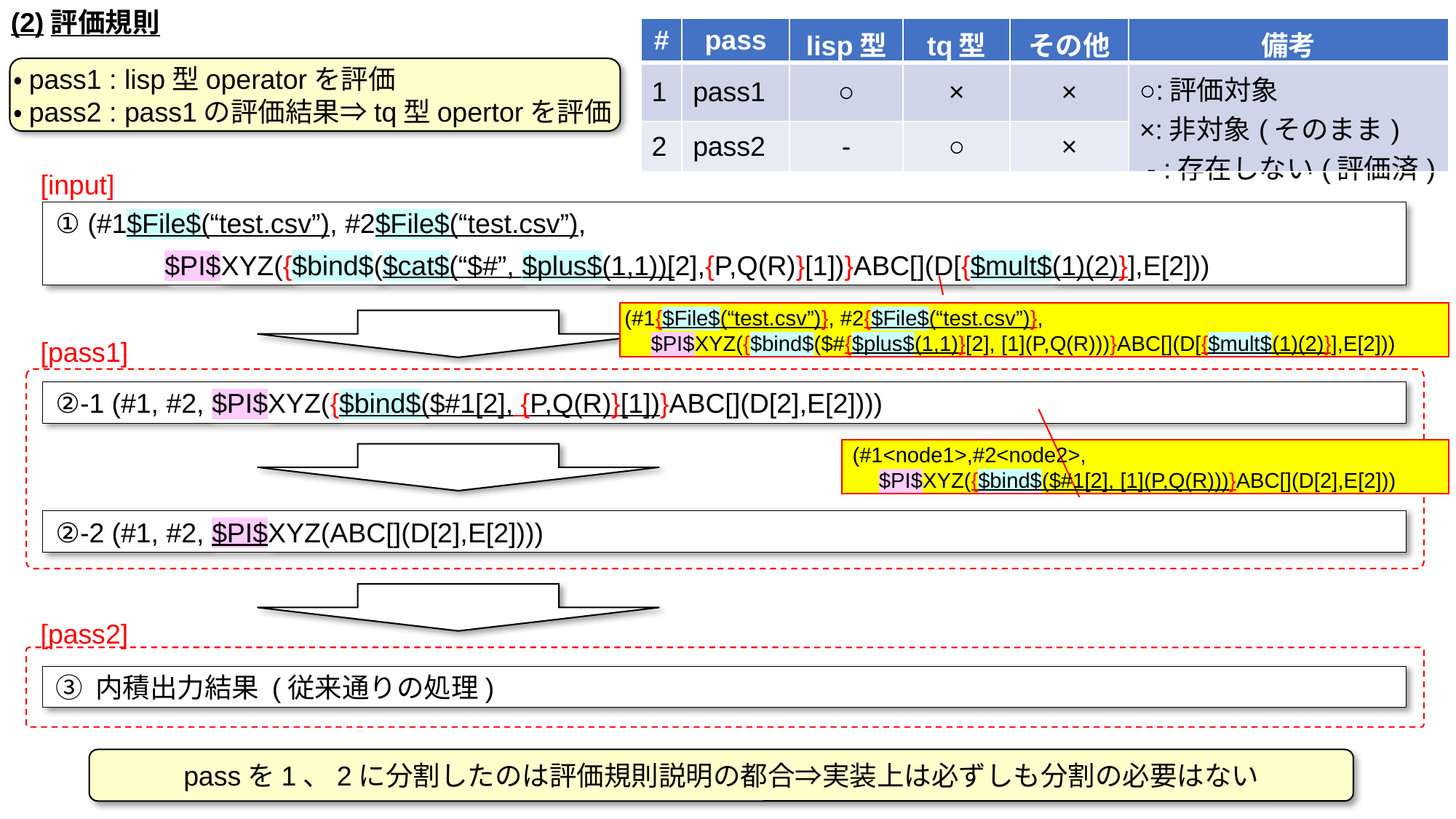

(2)評価規則
| # | pass | lisp型 | tq型 | その他 | 備考 |
| --- | --- | --- | --- | --- | --- |
| 1 | pass1 | ○ | × | × | ○:評価対象 ×:非対象(そのまま) - :存在しない(評価済) |
| 2 | pass2 | - | ○ | × |  |
・pass1 : lisp型operatorを評価
・pass2 : pass1の評価結果⇒tq型opertorを評価
[input]
① (#1$File$(“test.csv”), #2$File$(“test.csv”),
	$PI$XYZ({$bind$($cat$(“$#”, $plus$(1,1))[2],{P,Q(R)}[1])}ABC[](D[{$mult$(1)(2)}],E[2]))
(#1{$File$(“test.csv”)}, #2{$File$(“test.csv”)},
　$PI$XYZ({$bind$($#{$plus$(1,1)}[2], [1](P,Q(R)))}ABC[](D[{$mult$(1)(2)}],E[2]))

[pass1]

②-1 (#1, #2, $PI$XYZ({$bind$($#1[2], {P,Q(R)}[1])}ABC[](D[2],E[2])))
(#1<node1>,#2<node2>,
　$PI$XYZ({$bind$($#1[2], [1](P,Q(R)))}ABC[](D[2],E[2]))

②-2 (#1, #2, $PI$XYZ(ABC[](D[2],E[2])))

[pass2]

③ 内積出力結果 (従来通りの処理)
passを1、2に分割したのは評価規則説明の都合⇒実装上は必ずしも分割の必要はない